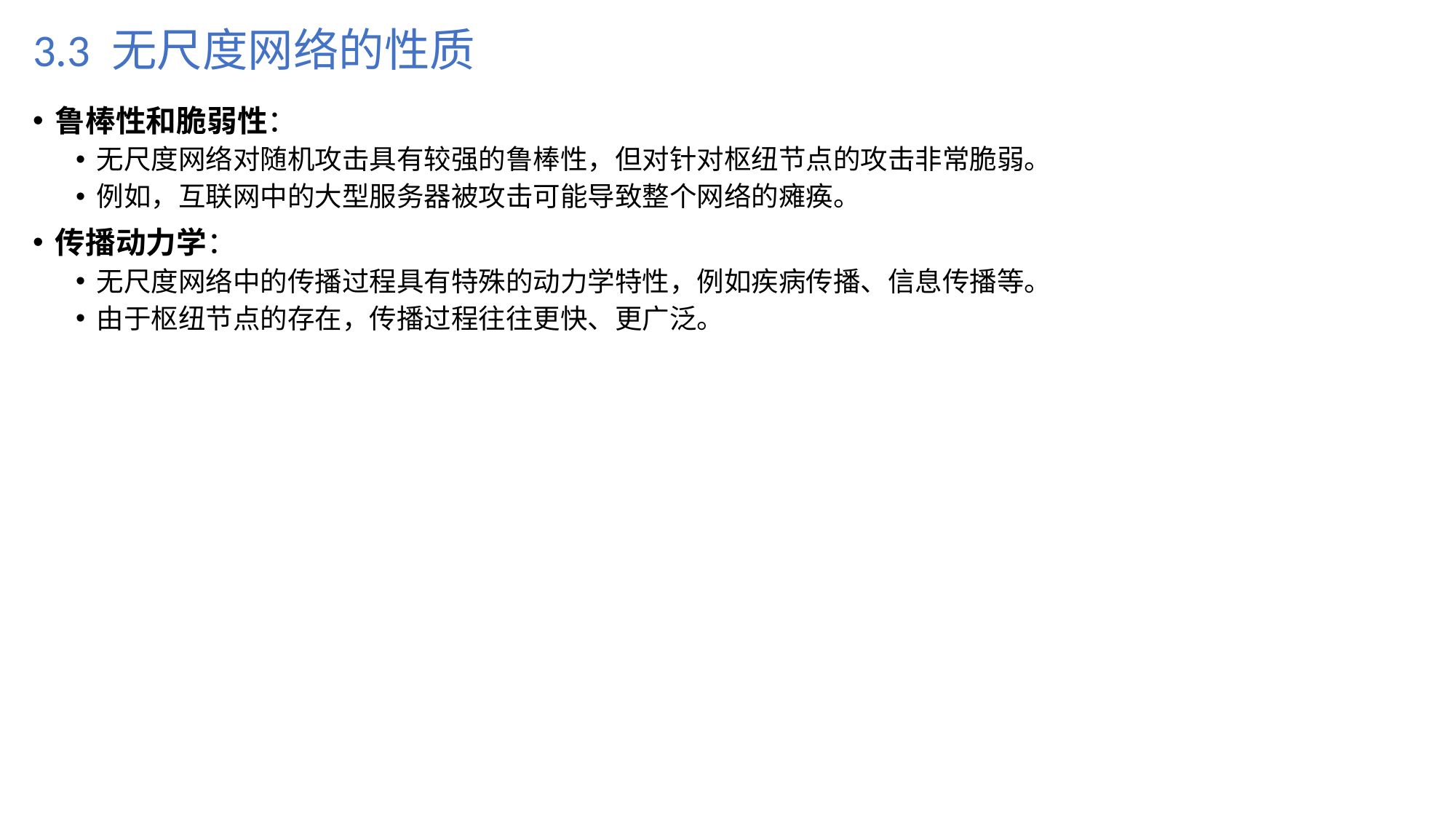

# 3.3 无尺度网络的性质
鲁棒性和脆弱性：
无尺度网络对随机攻击具有较强的鲁棒性，但对针对枢纽节点的攻击非常脆弱。
例如，互联网中的大型服务器被攻击可能导致整个网络的瘫痪。
传播动力学：
无尺度网络中的传播过程具有特殊的动力学特性，例如疾病传播、信息传播等。
由于枢纽节点的存在，传播过程往往更快、更广泛。